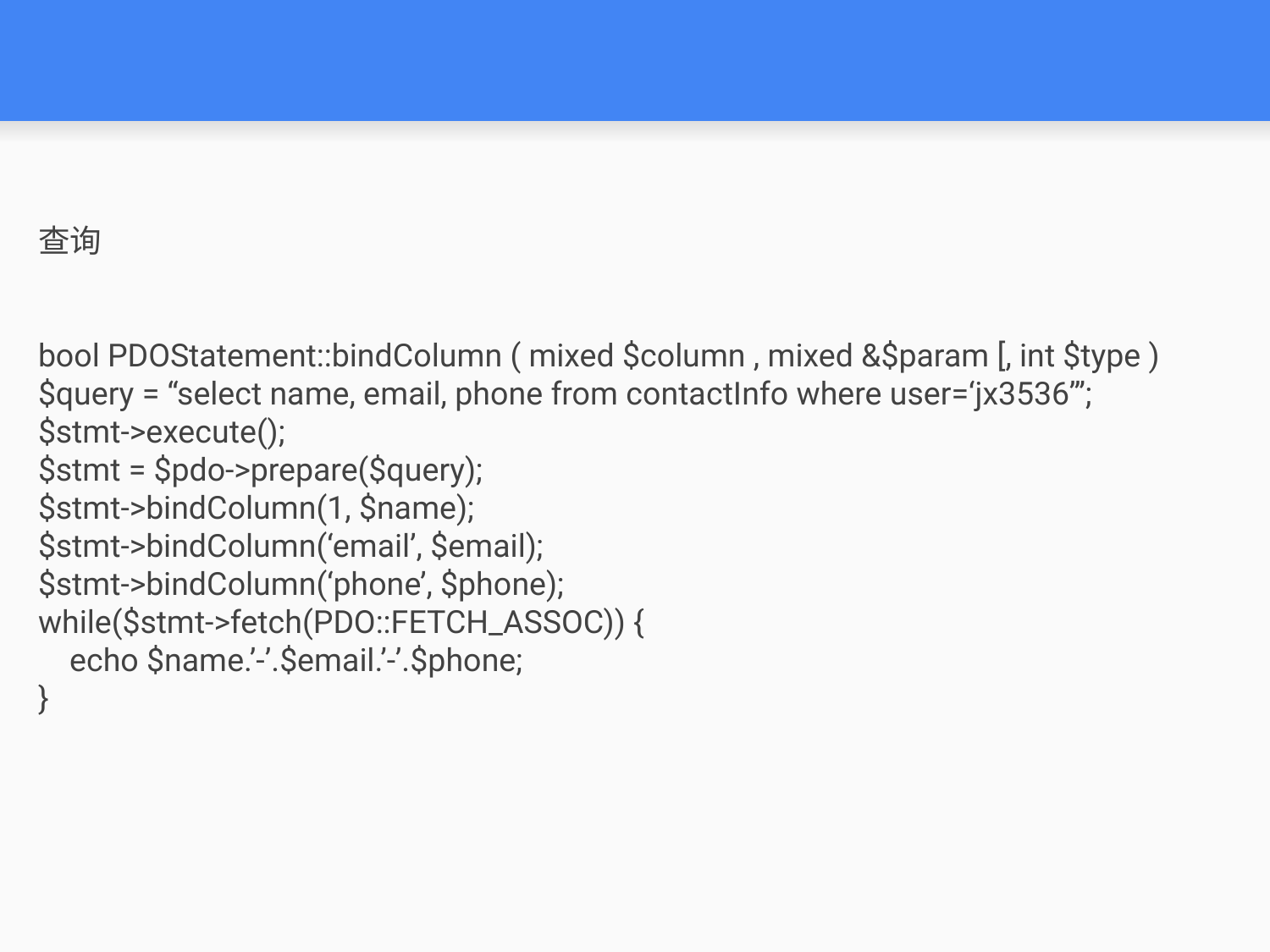

#
查询

bool PDOStatement::bindColumn ( mixed $column , mixed &$param [, int $type )
$query = “select name, email, phone from contactInfo where user=‘jx3536’”;
$stmt->execute();
$stmt = $pdo->prepare($query);
$stmt->bindColumn(1, $name);
$stmt->bindColumn(‘email’, $email);
$stmt->bindColumn(‘phone’, $phone);
while($stmt->fetch(PDO::FETCH_ASSOC)) {
    echo $name.’-’.$email.’-’.$phone;
}